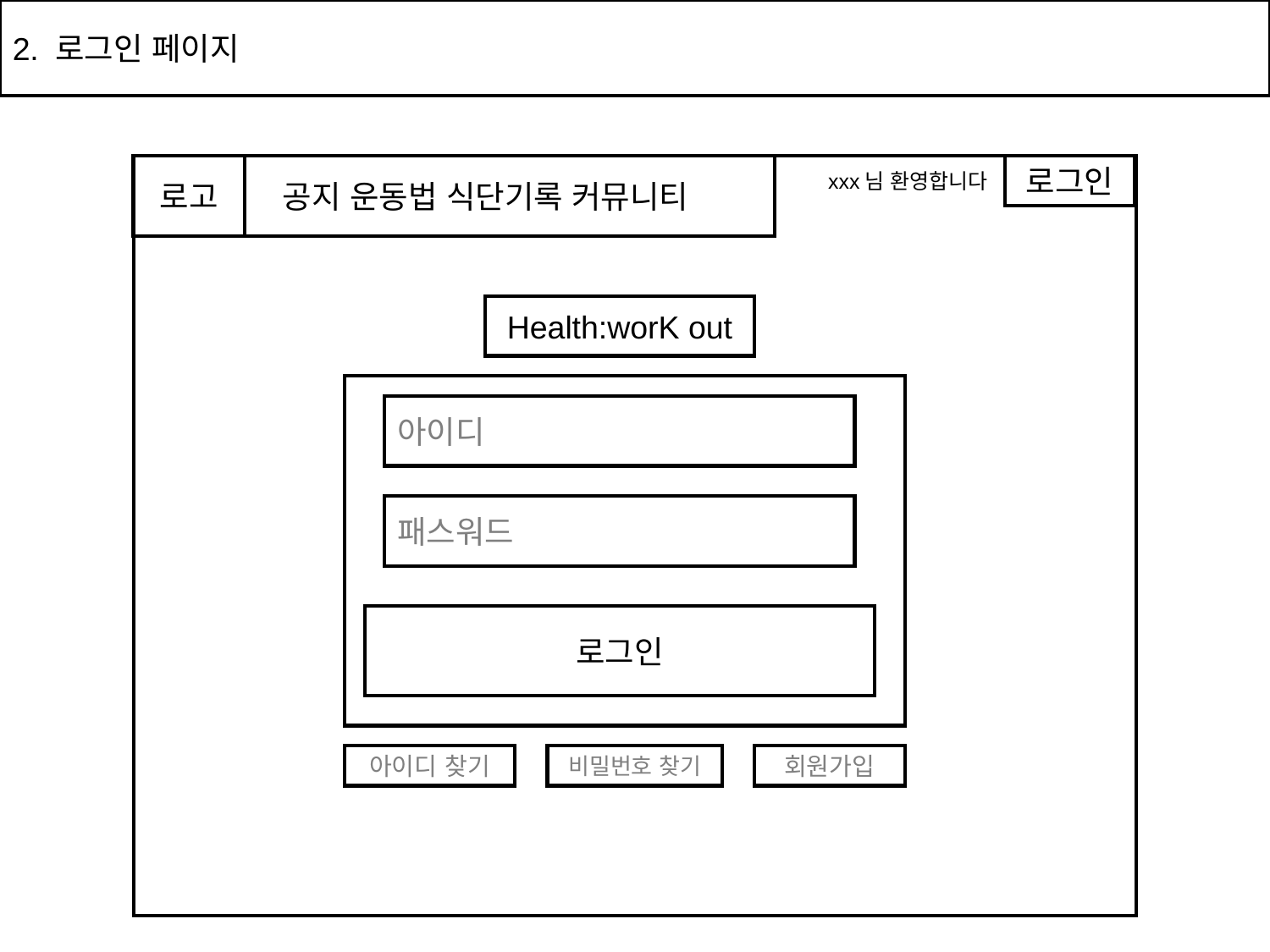

2. 로그인 페이지
로고
  공지 운동법 식단기록 커뮤니티
xxx님 환영합니다
로그인

Health:worK out

아이디
패스워드
로그인
아이디 찾기
비밀번호 찾기
회원가입